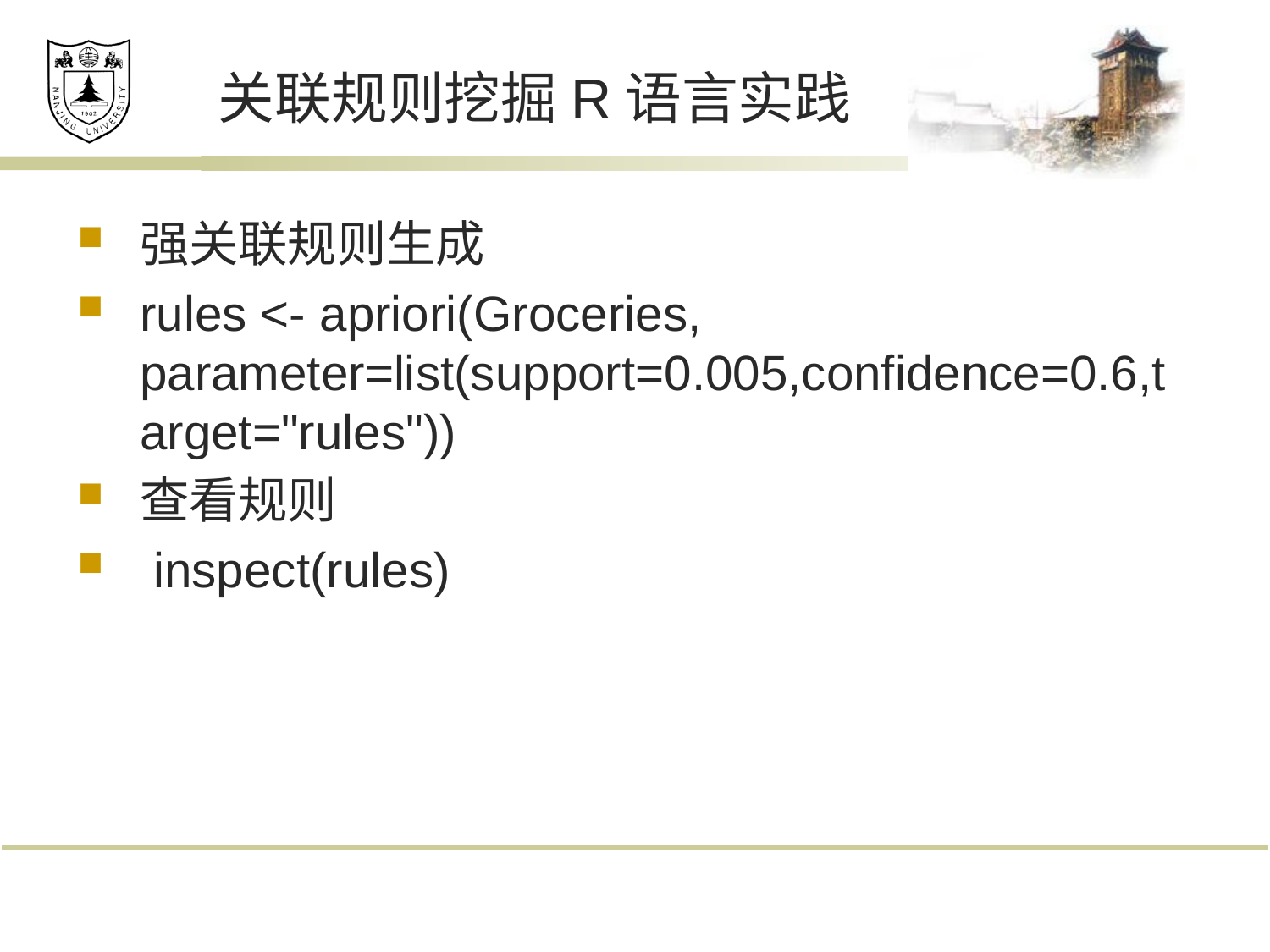

# 关联规则挖掘R语言实践
强关联规则生成
rules <- apriori(Groceries, parameter=list(support=0.005,confidence=0.6,target="rules"))
查看规则
 inspect(rules)